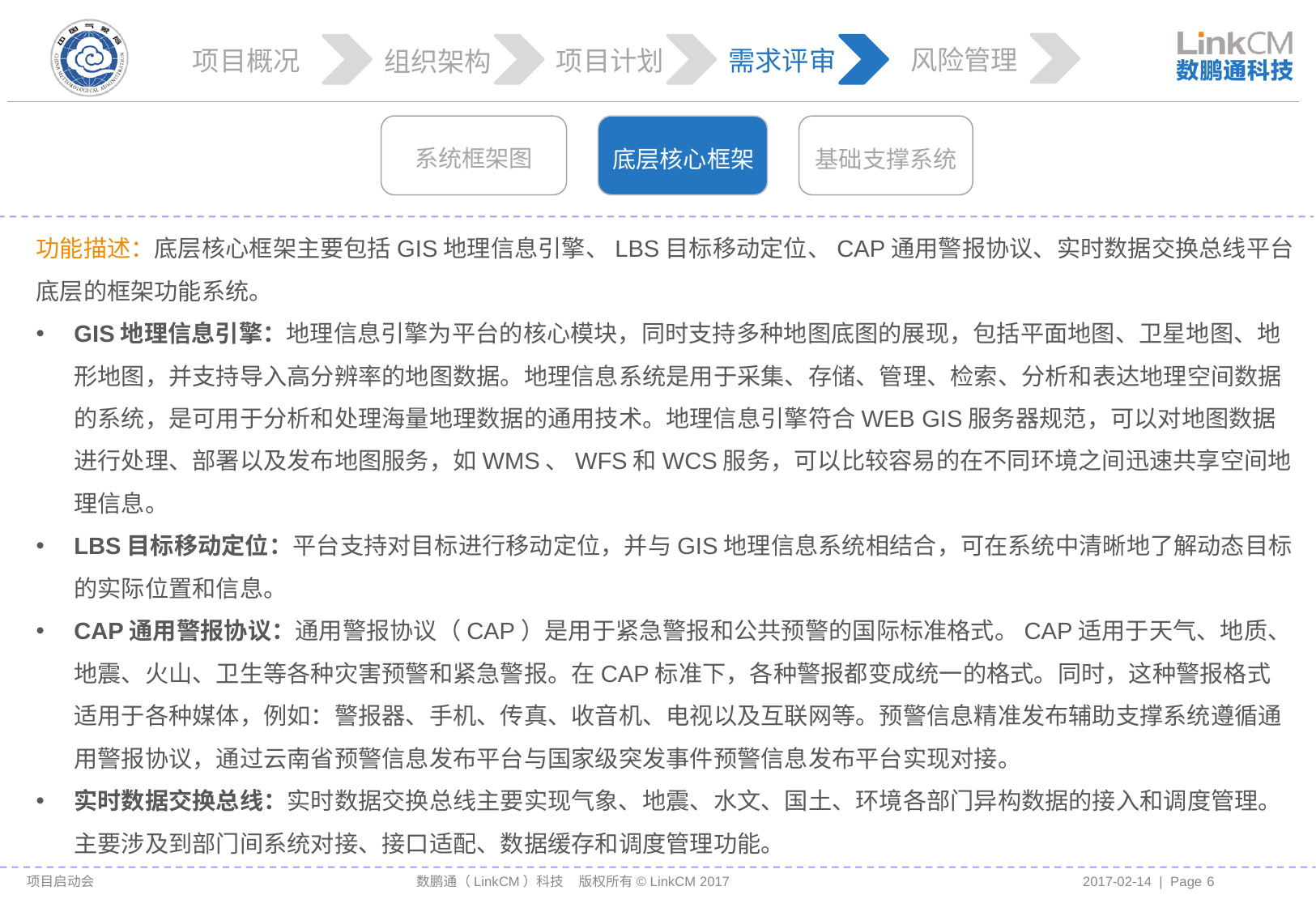

风险管理
项目概况
项目计划
需求评审
组织架构

系统框架图
基础支撑系统
底层核心框架

功能描述：底层核心框架主要包括GIS地理信息引擎、LBS目标移动定位、CAP通用警报协议、实时数据交换总线平台底层的框架功能系统。
GIS地理信息引擎：地理信息引擎为平台的核心模块，同时支持多种地图底图的展现，包括平面地图、卫星地图、地形地图，并支持导入高分辨率的地图数据。地理信息系统是用于采集、存储、管理、检索、分析和表达地理空间数据的系统，是可用于分析和处理海量地理数据的通用技术。地理信息引擎符合WEB GIS服务器规范，可以对地图数据进行处理、部署以及发布地图服务，如WMS、WFS和WCS服务，可以比较容易的在不同环境之间迅速共享空间地理信息。
LBS目标移动定位：平台支持对目标进行移动定位，并与GIS地理信息系统相结合，可在系统中清晰地了解动态目标的实际位置和信息。
CAP通用警报协议：通用警报协议（CAP）是用于紧急警报和公共预警的国际标准格式。CAP适用于天气、地质、地震、火山、卫生等各种灾害预警和紧急警报。在CAP标准下，各种警报都变成统一的格式。同时，这种警报格式适用于各种媒体，例如：警报器、手机、传真、收音机、电视以及互联网等。预警信息精准发布辅助支撑系统遵循通用警报协议，通过云南省预警信息发布平台与国家级突发事件预警信息发布平台实现对接。
实时数据交换总线：实时数据交换总线主要实现气象、地震、水文、国土、环境各部门异构数据的接入和调度管理。主要涉及到部门间系统对接、接口适配、数据缓存和调度管理功能。